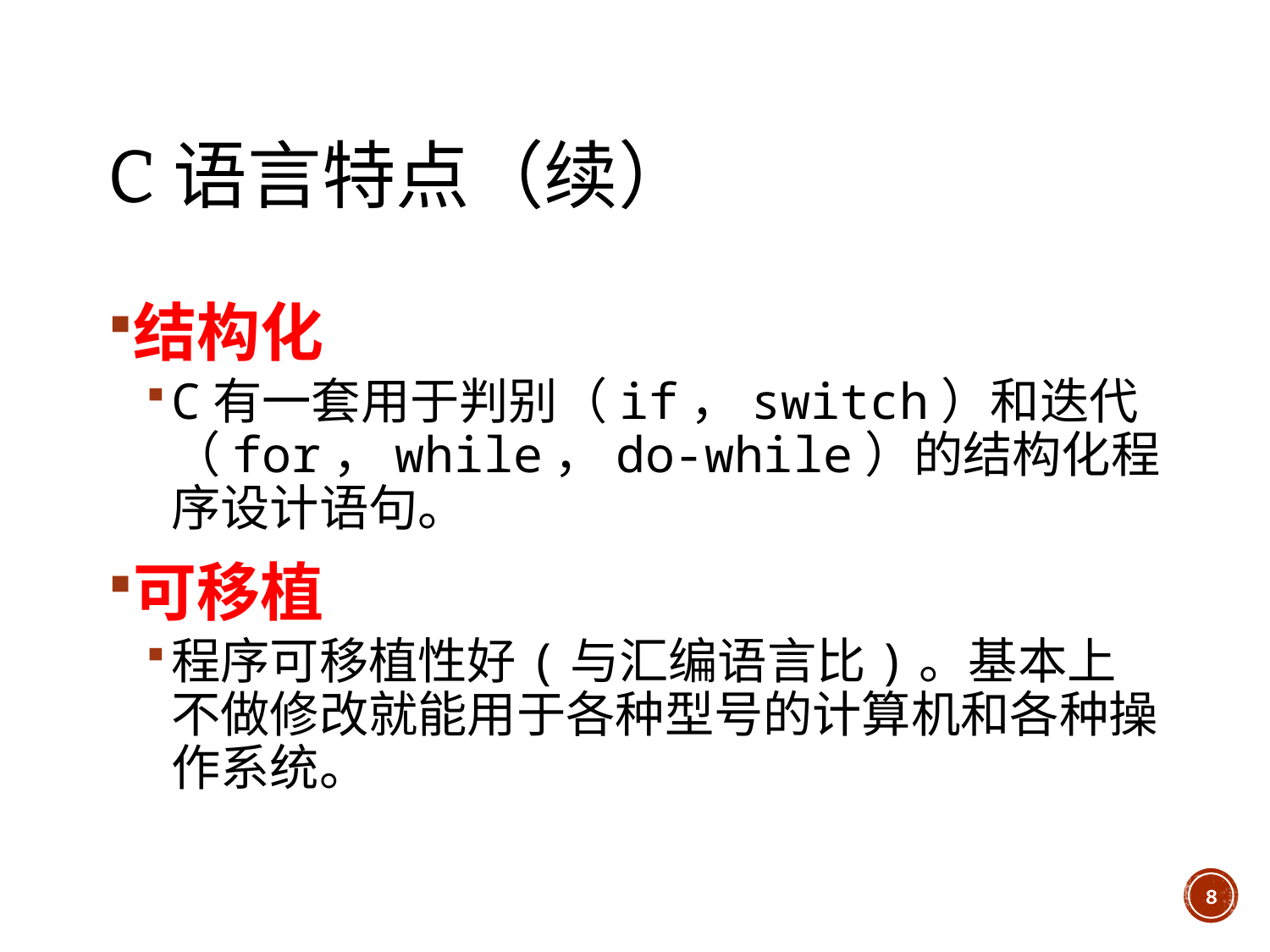

# C语言特点（续）
结构化
C有一套用于判别（if，switch）和迭代（for，while，do-while）的结构化程序设计语句。
可移植
程序可移植性好(与汇编语言比)。基本上不做修改就能用于各种型号的计算机和各种操作系统。

8